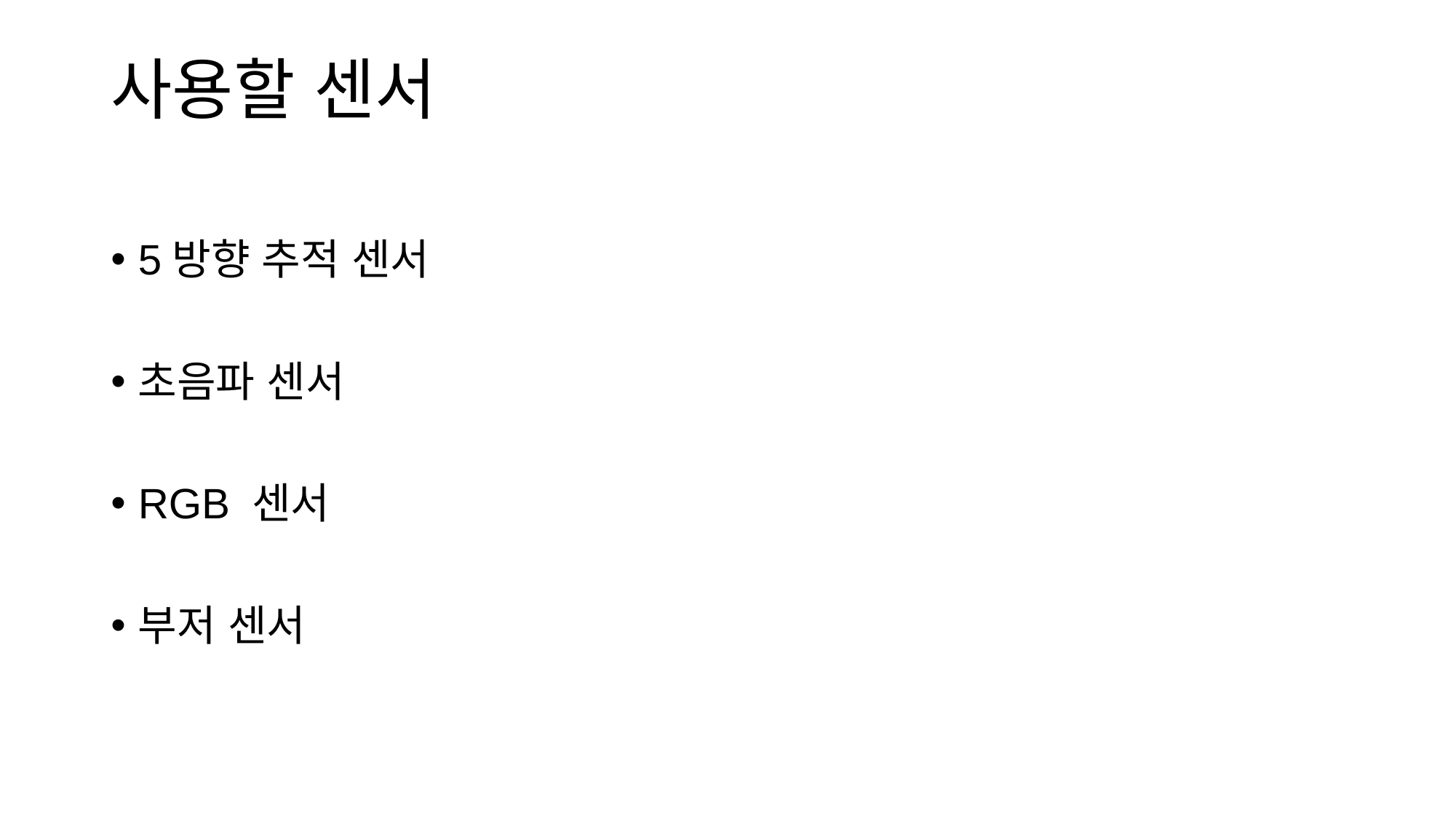

# 사용할 센서

5방향 추적 센서

초음파 센서

RGB 센서

부저 센서